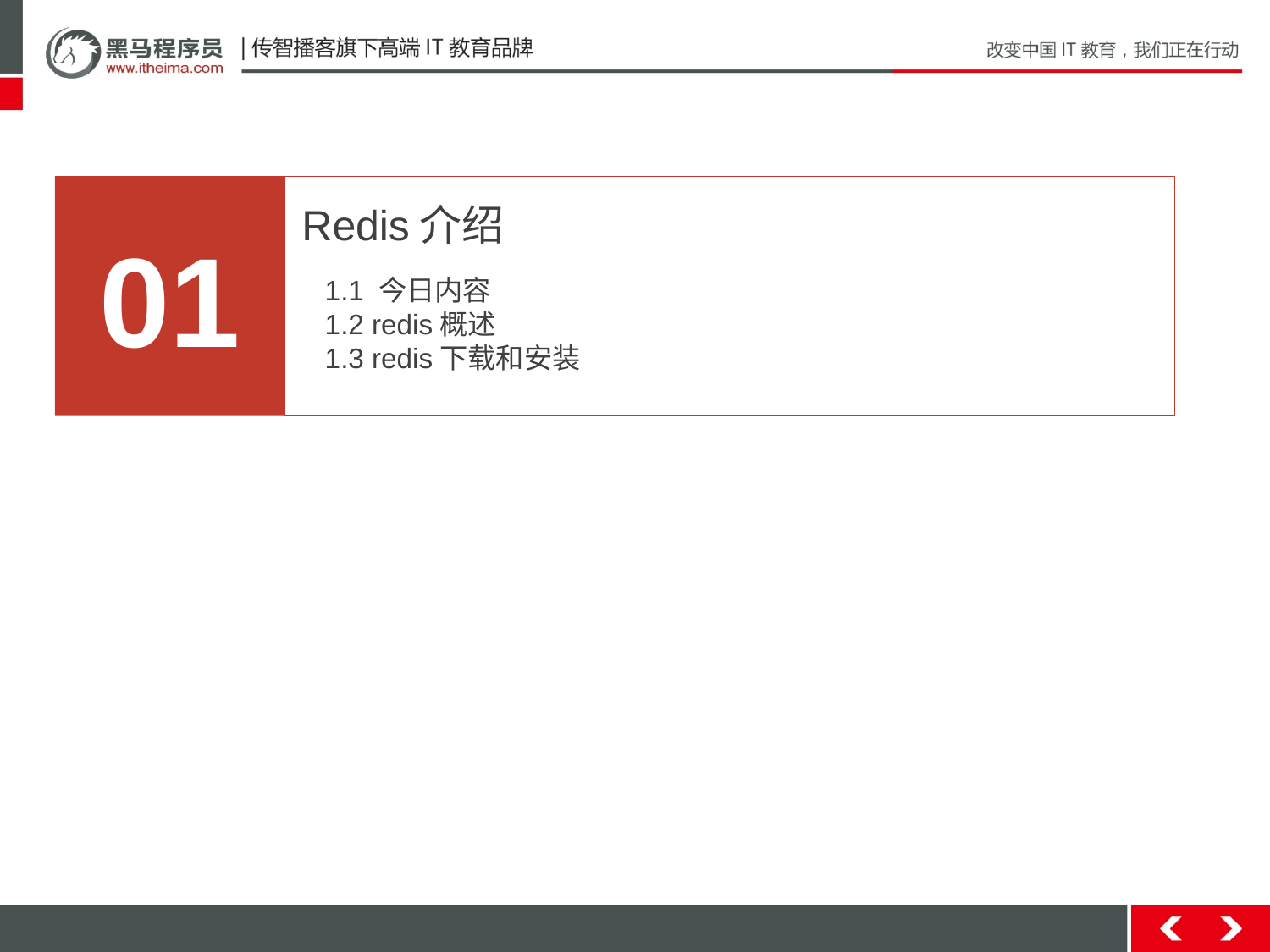

01

Redis介绍
1.1 今日内容
1.2 redis概述
1.3 redis下载和安装